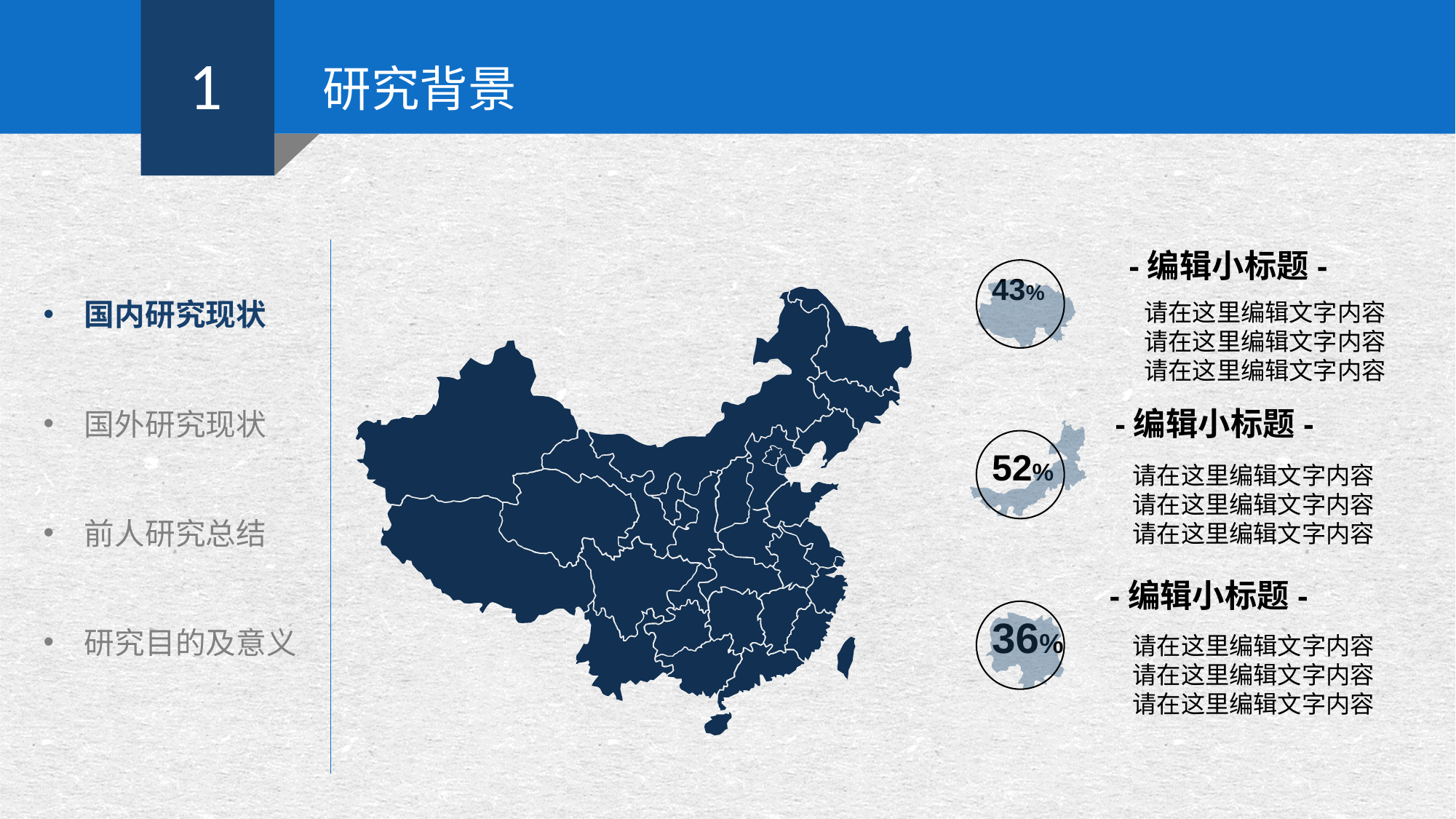

1
研究背景

国内研究现状
国外研究现状
前人研究总结
研究目的及意义
-编辑小标题-
请在这里编辑文字内容
请在这里编辑文字内容
请在这里编辑文字内容

43%

-编辑小标题-
请在这里编辑文字内容
请在这里编辑文字内容
请在这里编辑文字内容

52%
-编辑小标题-
请在这里编辑文字内容
请在这里编辑文字内容
请在这里编辑文字内容

36%